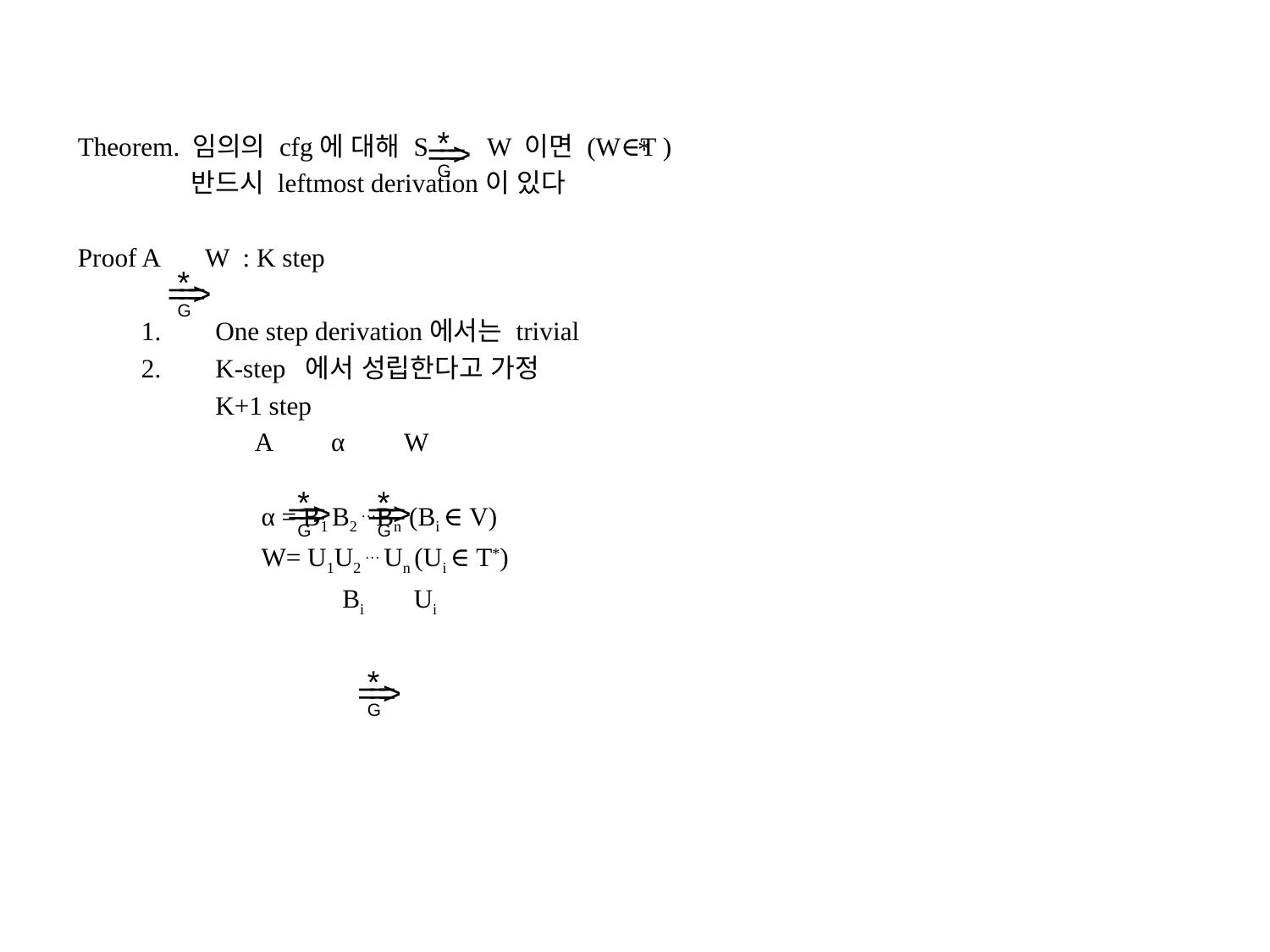

Theorem. 임의의 cfg에 대해 S         W 이면 (W∈T )
	   반드시 leftmost derivation이 있다

Proof A       W  : K step

One step derivation에서는 trivial
K-step  에서 성립한다고 가정
	K+1 step
	      A         α         W

	       α = B1 B2 …Bn  (Bi ∈ V)
	       W= U1U2 … Un (Ui ∈ T*)
		Bi             Ui

*
=
=
=
>
G
*
*
=
=
=
>
G
*
=
=
=
>
G
*
=
=
=
>
G
*
=
=
=
>
G